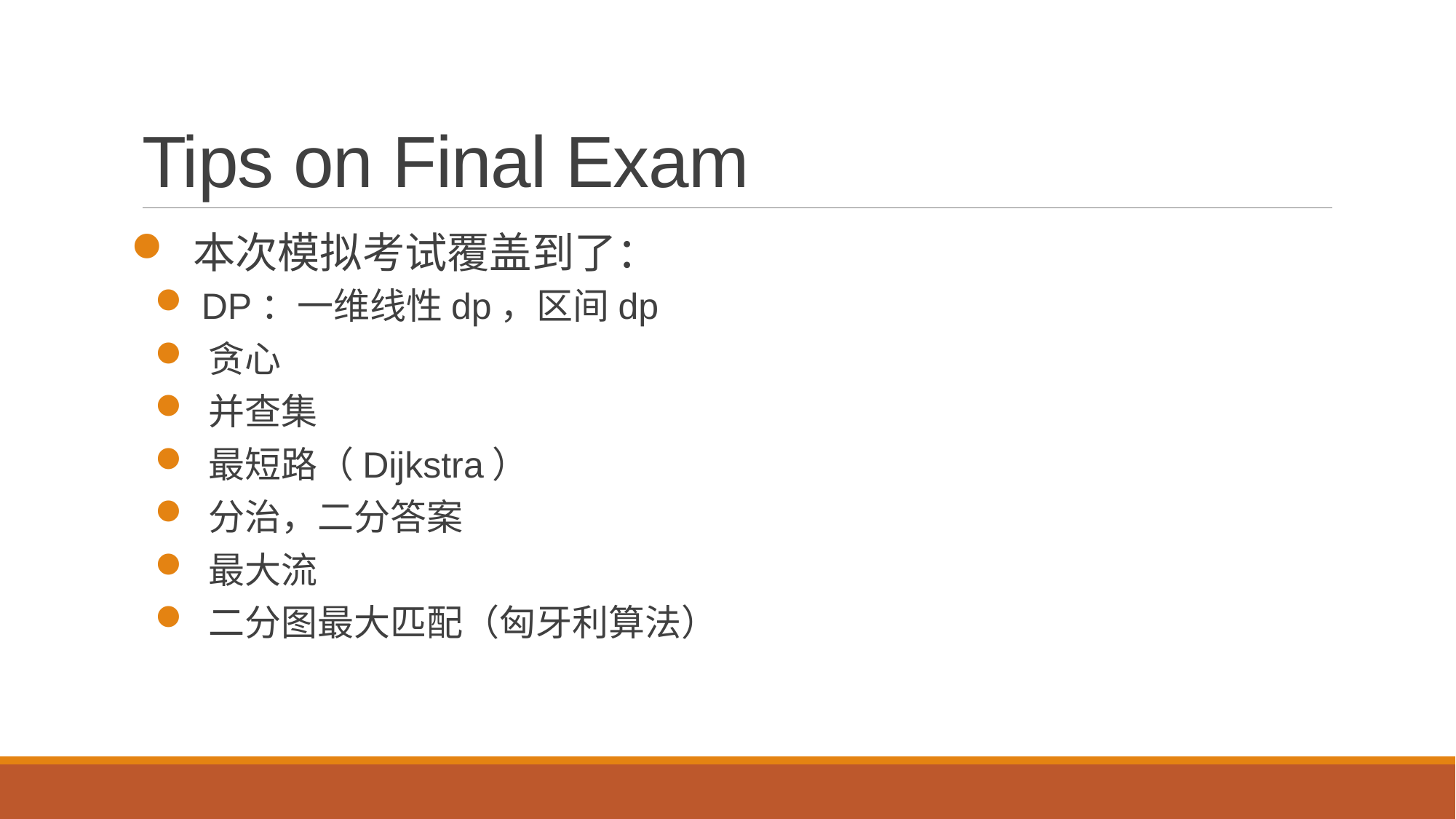

# Tips on Final Exam
 本次模拟考试覆盖到了：
 DP：一维线性dp，区间dp
 贪心
 并查集
 最短路（Dijkstra）
 分治，二分答案
 最大流
 二分图最大匹配（匈牙利算法）